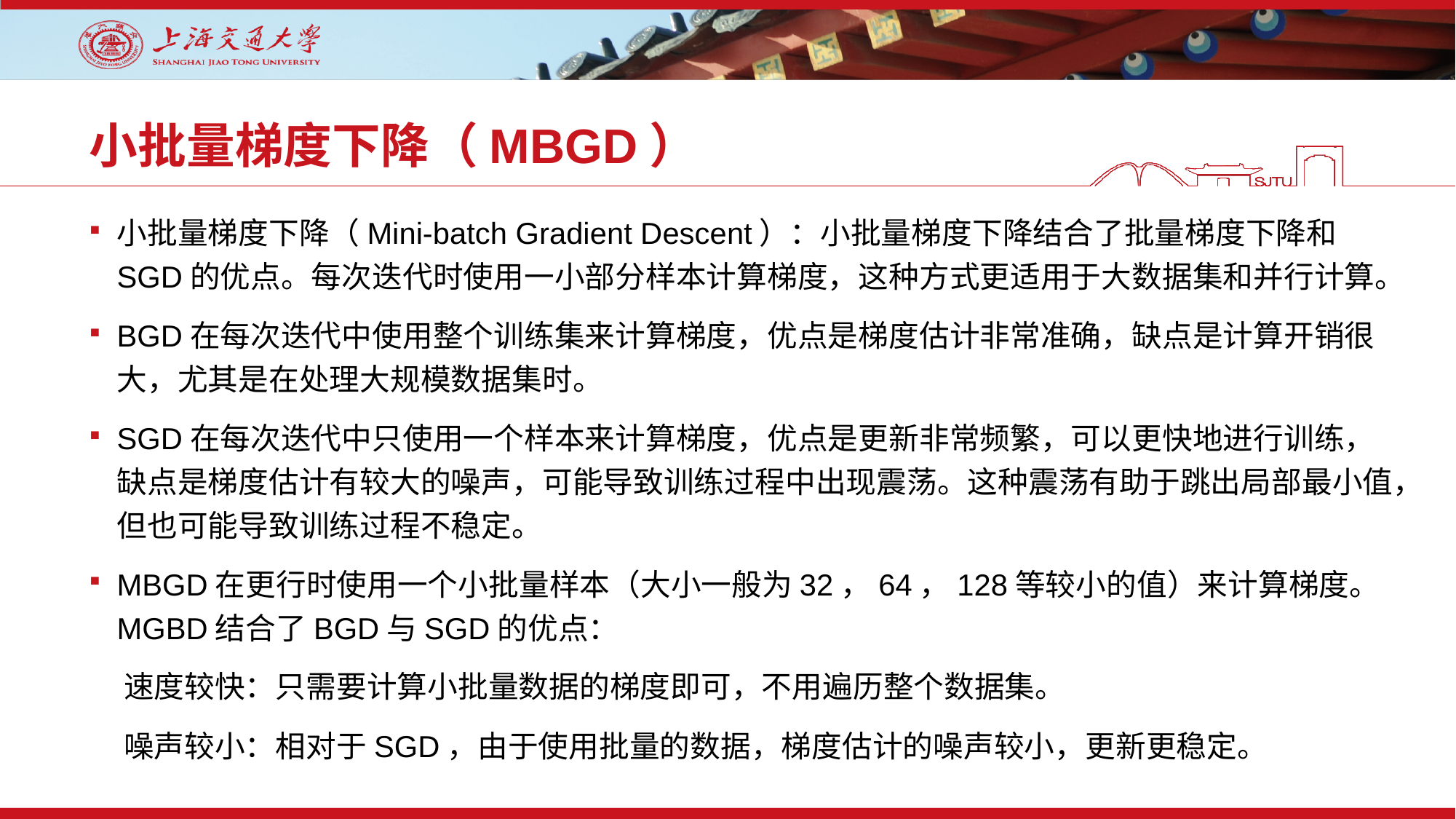

# 小批量梯度下降（MBGD）
小批量梯度下降（Mini-batch Gradient Descent）：小批量梯度下降结合了批量梯度下降和SGD的优点。每次迭代时使用一小部分样本计算梯度，这种方式更适用于大数据集和并行计算。
BGD在每次迭代中使用整个训练集来计算梯度，优点是梯度估计非常准确，缺点是计算开销很大，尤其是在处理大规模数据集时。
SGD在每次迭代中只使用一个样本来计算梯度，优点是更新非常频繁，可以更快地进行训练，缺点是梯度估计有较大的噪声，可能导致训练过程中出现震荡。这种震荡有助于跳出局部最小值，但也可能导致训练过程不稳定。
MBGD在更行时使用一个小批量样本（大小一般为32，64，128等较小的值）来计算梯度。MGBD结合了BGD与SGD的优点：
    速度较快：只需要计算小批量数据的梯度即可，不用遍历整个数据集。
    噪声较小：相对于SGD，由于使用批量的数据，梯度估计的噪声较小，更新更稳定。